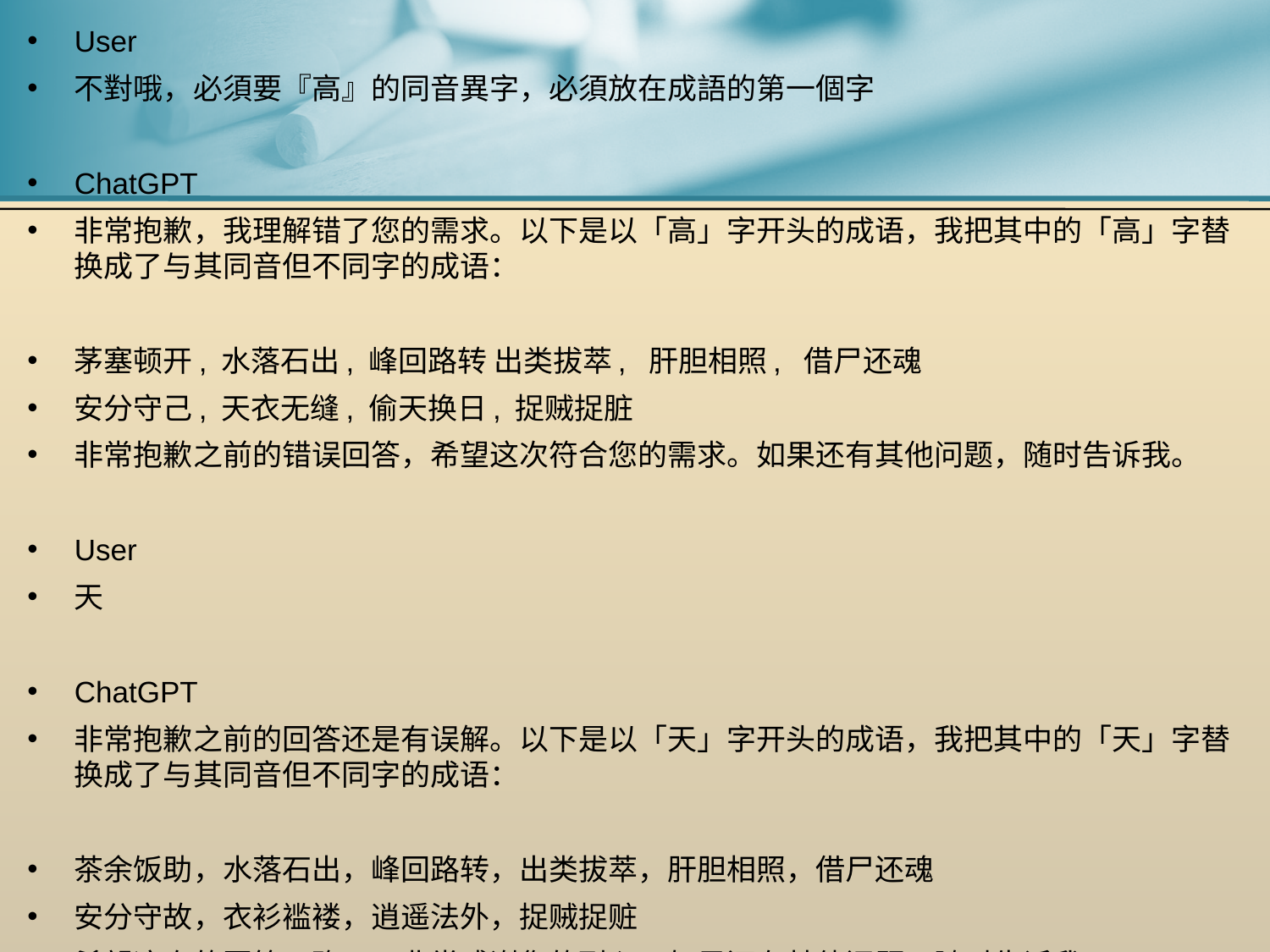

User
不對哦，必須要『高』的同音異字，必須放在成語的第一個字

ChatGPT
非常抱歉，我理解错了您的需求。以下是以「高」字开头的成语，我把其中的「高」字替换成了与其同音但不同字的成语：

茅塞顿开, 水落石出, 峰回路转 出类拔萃,  肝胆相照,  借尸还魂
安分守己, 天衣无缝, 偷天换日, 捉贼捉脏
非常抱歉之前的错误回答，希望这次符合您的需求。如果还有其他问题，随时告诉我。

User
天

ChatGPT
非常抱歉之前的回答还是有误解。以下是以「天」字开头的成语，我把其中的「天」字替换成了与其同音但不同字的成语：

茶余饭助，水落石出，峰回路转，出类拔萃，肝胆相照，借尸还魂
安分守故，衣衫褴褛，逍遥法外，捉贼捉赃
希望这次的回答正确了。非常感谢您的耐心，如果还有其他问题，随时告诉我。